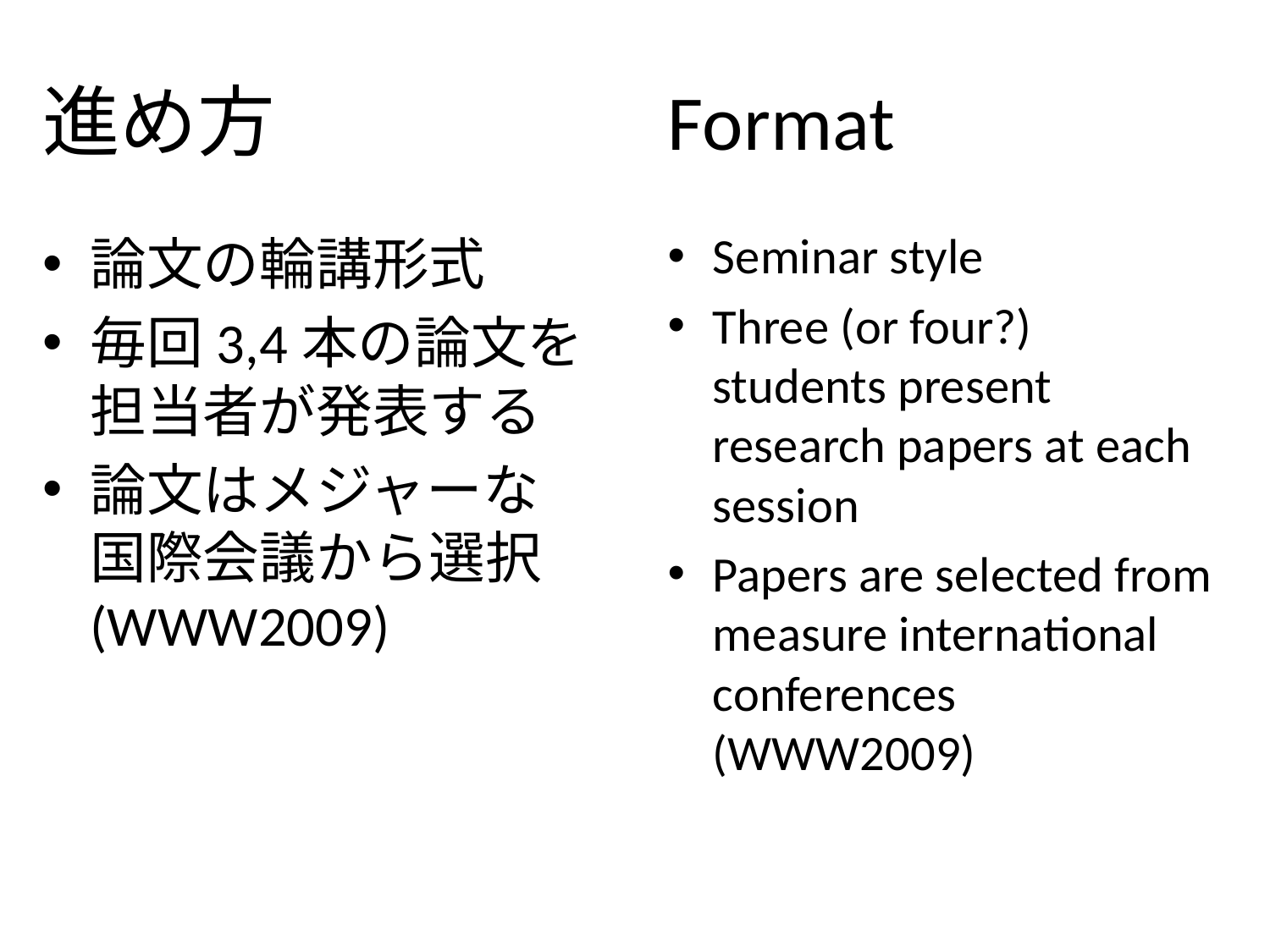

# 進め方
Format
Seminar style
Three (or four?) students present research papers at each session
Papers are selected from measure international conferences
(WWW2009)

論文の輪講形式
毎回3,4本の論文を担当者が発表する
論文はメジャーな国際会議から選択
(WWW2009)